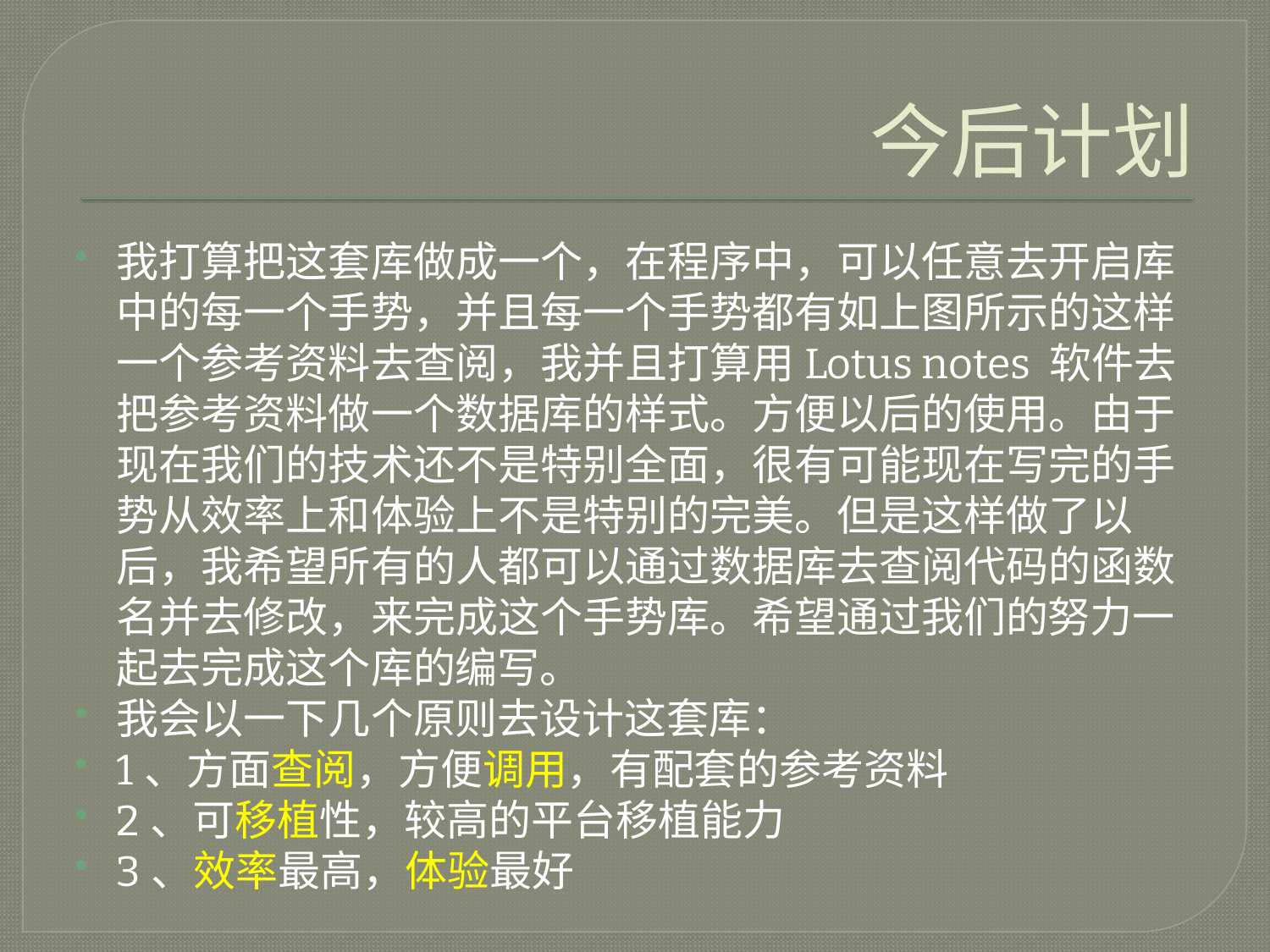

# 今后计划
我打算把这套库做成一个，在程序中，可以任意去开启库中的每一个手势，并且每一个手势都有如上图所示的这样一个参考资料去查阅，我并且打算用Lotus notes 软件去把参考资料做一个数据库的样式。方便以后的使用。由于现在我们的技术还不是特别全面，很有可能现在写完的手势从效率上和体验上不是特别的完美。但是这样做了以后，我希望所有的人都可以通过数据库去查阅代码的函数名并去修改，来完成这个手势库。希望通过我们的努力一起去完成这个库的编写。
我会以一下几个原则去设计这套库：
1、方面查阅，方便调用，有配套的参考资料
2、可移植性，较高的平台移植能力
3、效率最高，体验最好